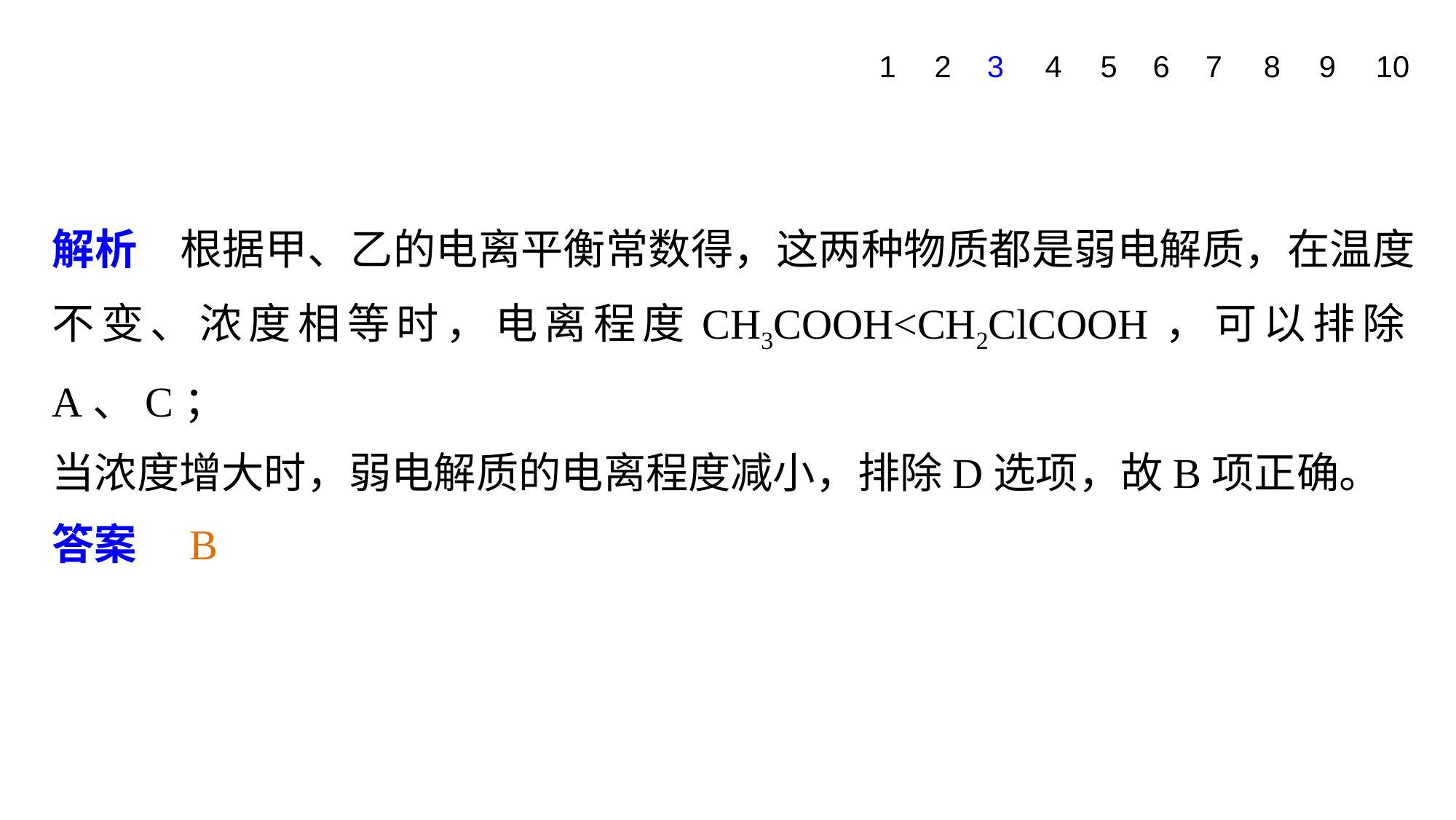

1
2
3
4
5
6
7
8
9
10
解析　根据甲、乙的电离平衡常数得，这两种物质都是弱电解质，在温度不变、浓度相等时，电离程度CH3COOH<CH2ClCOOH，可以排除A、C；
当浓度增大时，弱电解质的电离程度减小，排除D选项，故B项正确。
答案　B